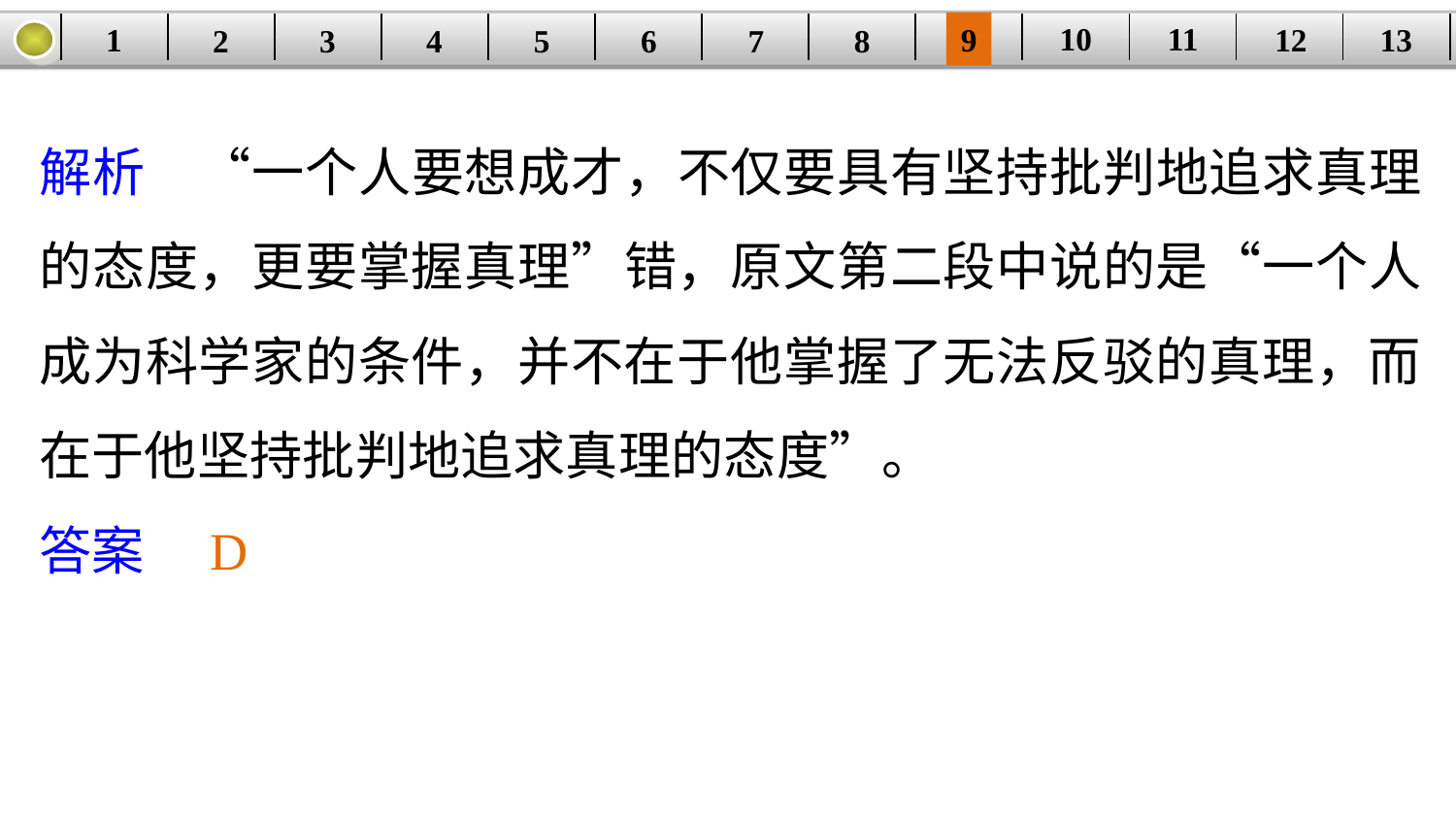

10

11
12
9
13
1
3
4
5
6
8
2
|  |  |  |  |  |  |  |  |  |  |  |  |  |
| --- | --- | --- | --- | --- | --- | --- | --- | --- | --- | --- | --- | --- |
7

解析　“一个人要想成才，不仅要具有坚持批判地追求真理的态度，更要掌握真理”错，原文第二段中说的是“一个人成为科学家的条件，并不在于他掌握了无法反驳的真理，而在于他坚持批判地追求真理的态度”。
答案　D